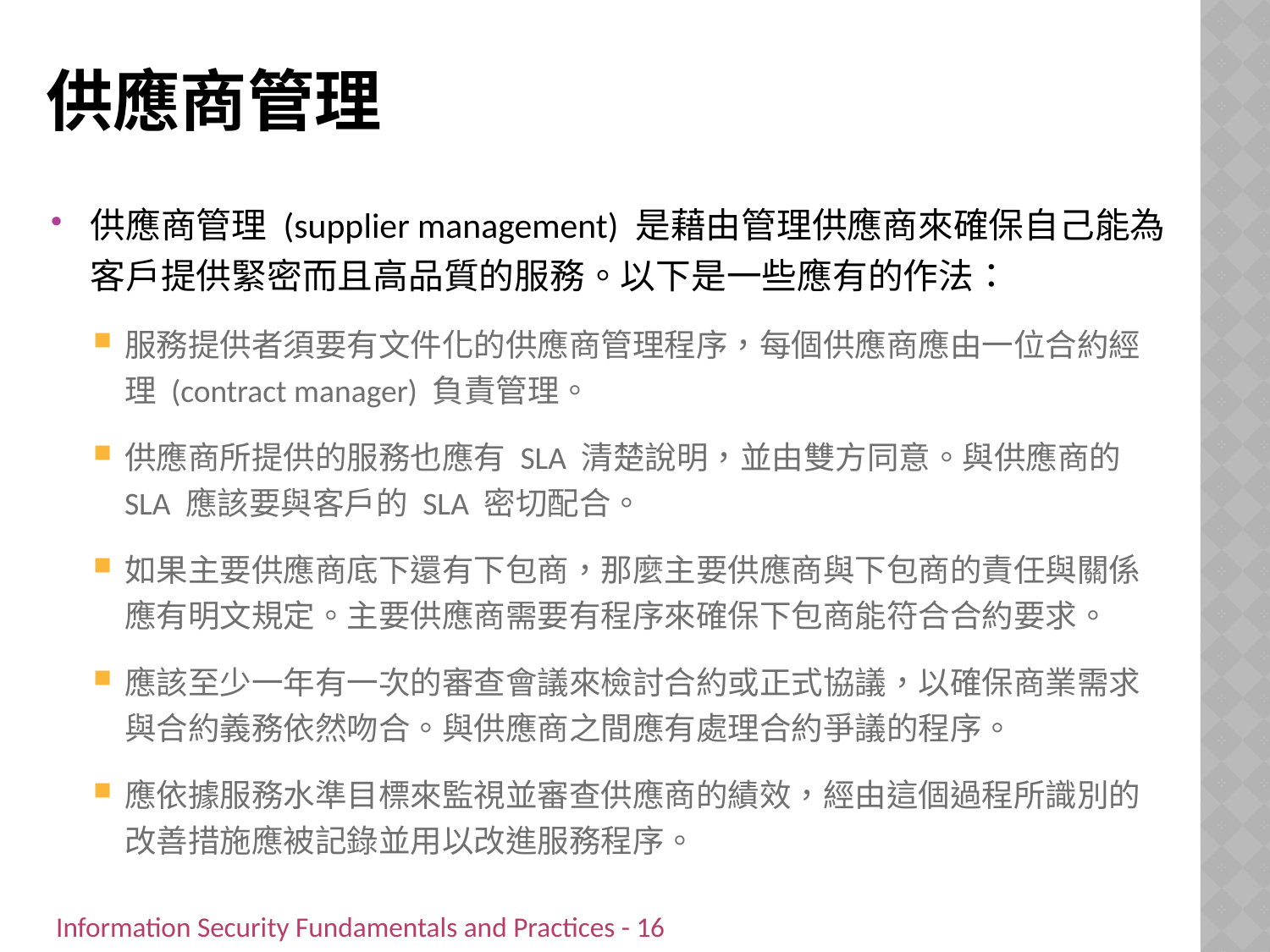

# 供應商管理
供應商管理 (supplier management) 是藉由管理供應商來確保自己能為客戶提供緊密而且高品質的服務。以下是一些應有的作法：
服務提供者須要有文件化的供應商管理程序，每個供應商應由一位合約經理 (contract manager) 負責管理。
供應商所提供的服務也應有 SLA 清楚說明，並由雙方同意。與供應商的 SLA 應該要與客戶的 SLA 密切配合。
如果主要供應商底下還有下包商，那麼主要供應商與下包商的責任與關係應有明文規定。主要供應商需要有程序來確保下包商能符合合約要求。
應該至少一年有一次的審查會議來檢討合約或正式協議，以確保商業需求與合約義務依然吻合。與供應商之間應有處理合約爭議的程序。
應依據服務水準目標來監視並審查供應商的績效，經由這個過程所識別的改善措施應被記錄並用以改進服務程序。